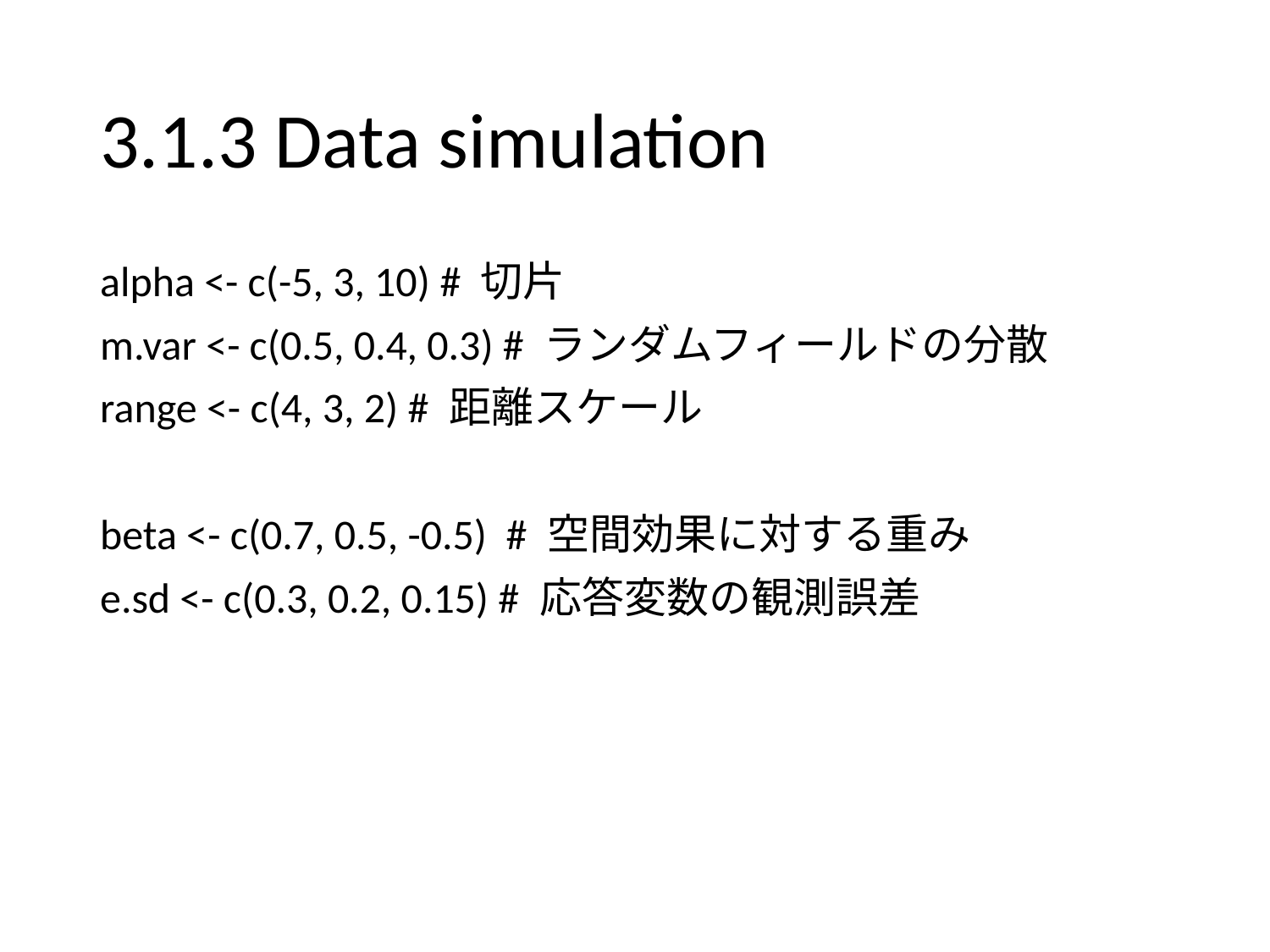

# 3.1.3 Data simulation
alpha <- c(-5, 3, 10) # 切片
m.var <- c(0.5, 0.4, 0.3) # ランダムフィールドの分散
range <- c(4, 3, 2) # 距離スケール

beta <- c(0.7, 0.5, -0.5)  # 空間効果に対する重み
e.sd <- c(0.3, 0.2, 0.15) # 応答変数の観測誤差